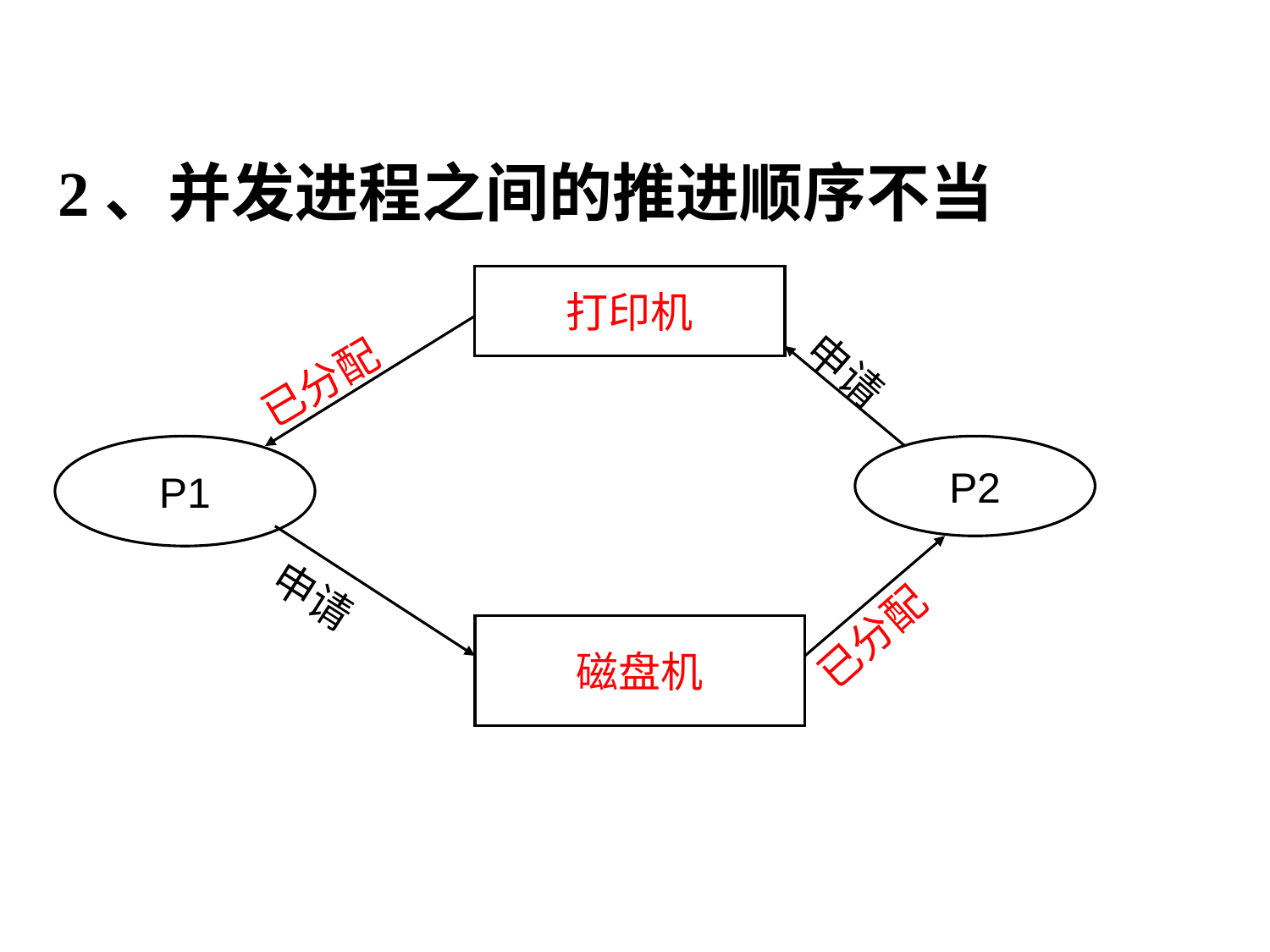

2、并发进程之间的推进顺序不当
打印机

已分配

申请
P1
P2

申请
已分配
磁盘机